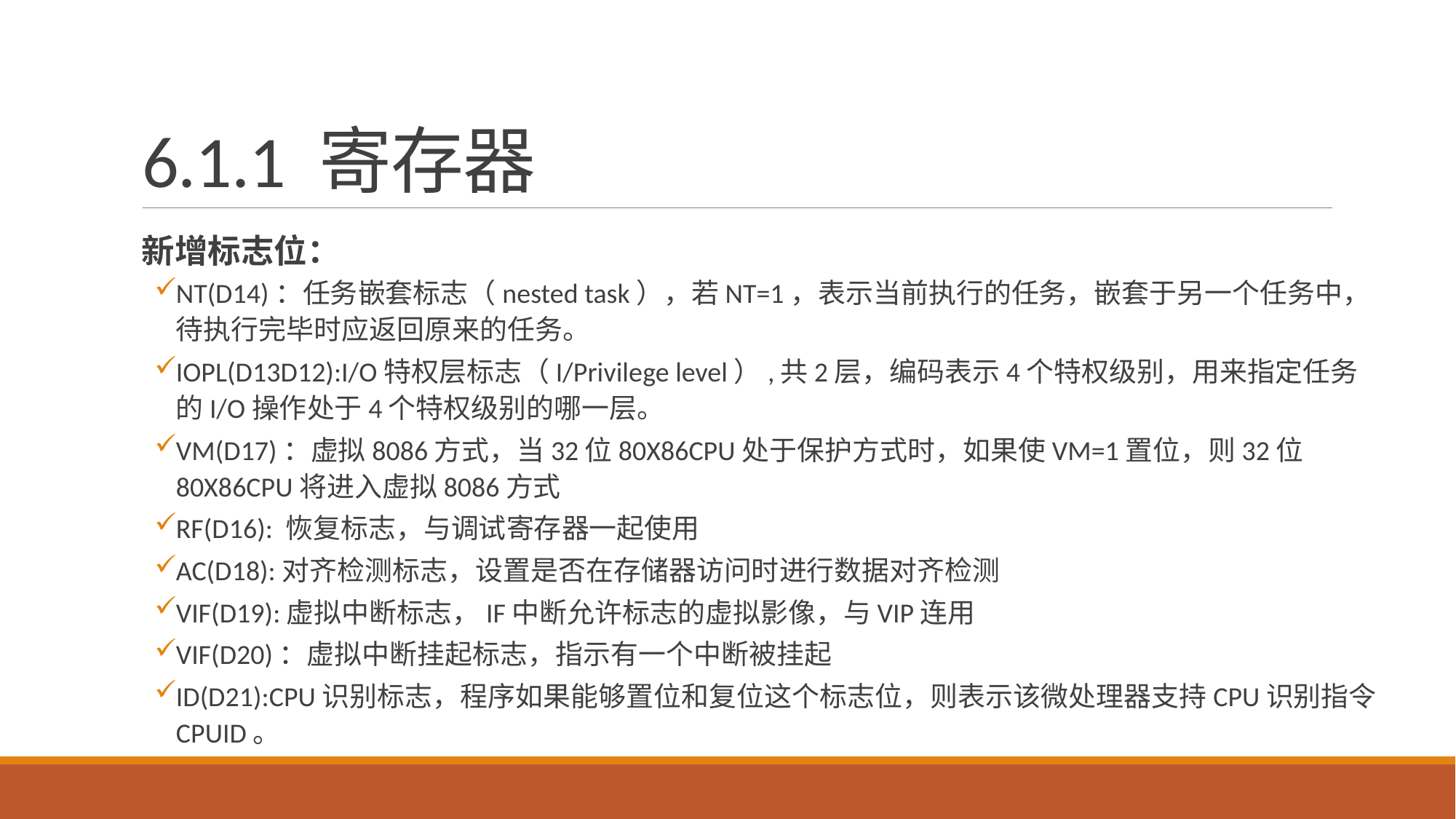

# 6.1.1 寄存器
新增标志位：
NT(D14)：任务嵌套标志（nested task），若NT=1，表示当前执行的任务，嵌套于另一个任务中，待执行完毕时应返回原来的任务。
IOPL(D13D12):I/O特权层标志（I/Privilege level）,共2层，编码表示4个特权级别，用来指定任务的I/O操作处于4个特权级别的哪一层。
VM(D17)：虚拟8086方式，当32位80X86CPU处于保护方式时，如果使VM=1置位，则32位80X86CPU将进入虚拟8086方式
RF(D16): 恢复标志，与调试寄存器一起使用
AC(D18):对齐检测标志，设置是否在存储器访问时进行数据对齐检测
VIF(D19):虚拟中断标志，IF中断允许标志的虚拟影像，与VIP连用
VIF(D20)：虚拟中断挂起标志，指示有一个中断被挂起
ID(D21):CPU识别标志，程序如果能够置位和复位这个标志位，则表示该微处理器支持CPU识别指令CPUID。